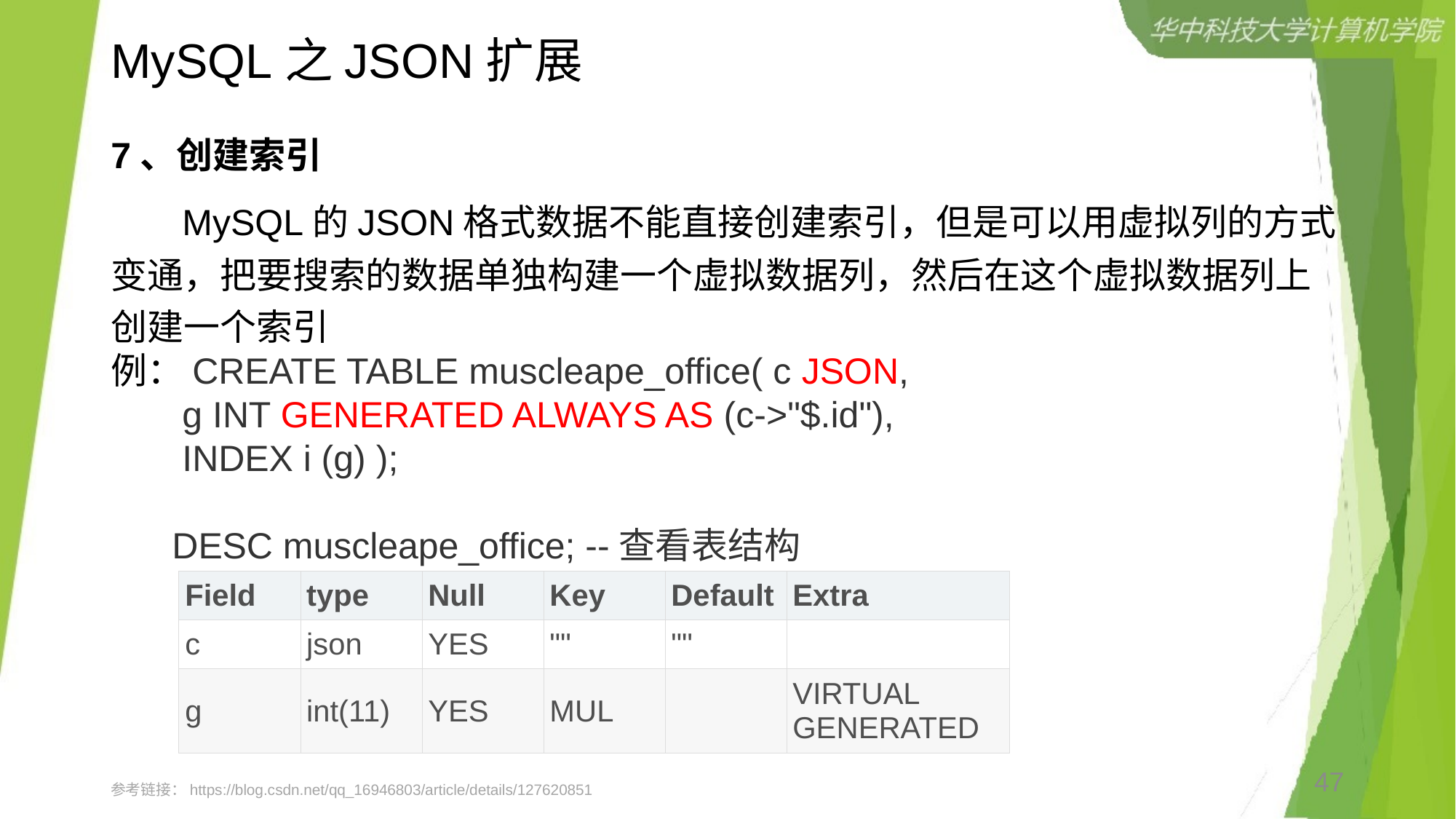

# MySQL之JSON扩展
7、创建索引
       MySQL的JSON格式数据不能直接创建索引，但是可以用虚拟列的方式变通，把要搜索的数据单独构建一个虚拟数据列，然后在这个虚拟数据列上创建一个索引
例：CREATE TABLE muscleape_office( c JSON,
       g INT GENERATED ALWAYS AS (c->"$.id"),
       INDEX i (g) );

      DESC muscleape_office; --查看表结构

| Field | type | Null | Key | Default | Extra |
| --- | --- | --- | --- | --- | --- |
| c | json | YES | "" | "" |  |
| g | int(11) | YES | MUL |  | VIRTUAL GENERATED |
47
参考链接：https://blog.csdn.net/qq_16946803/article/details/127620851